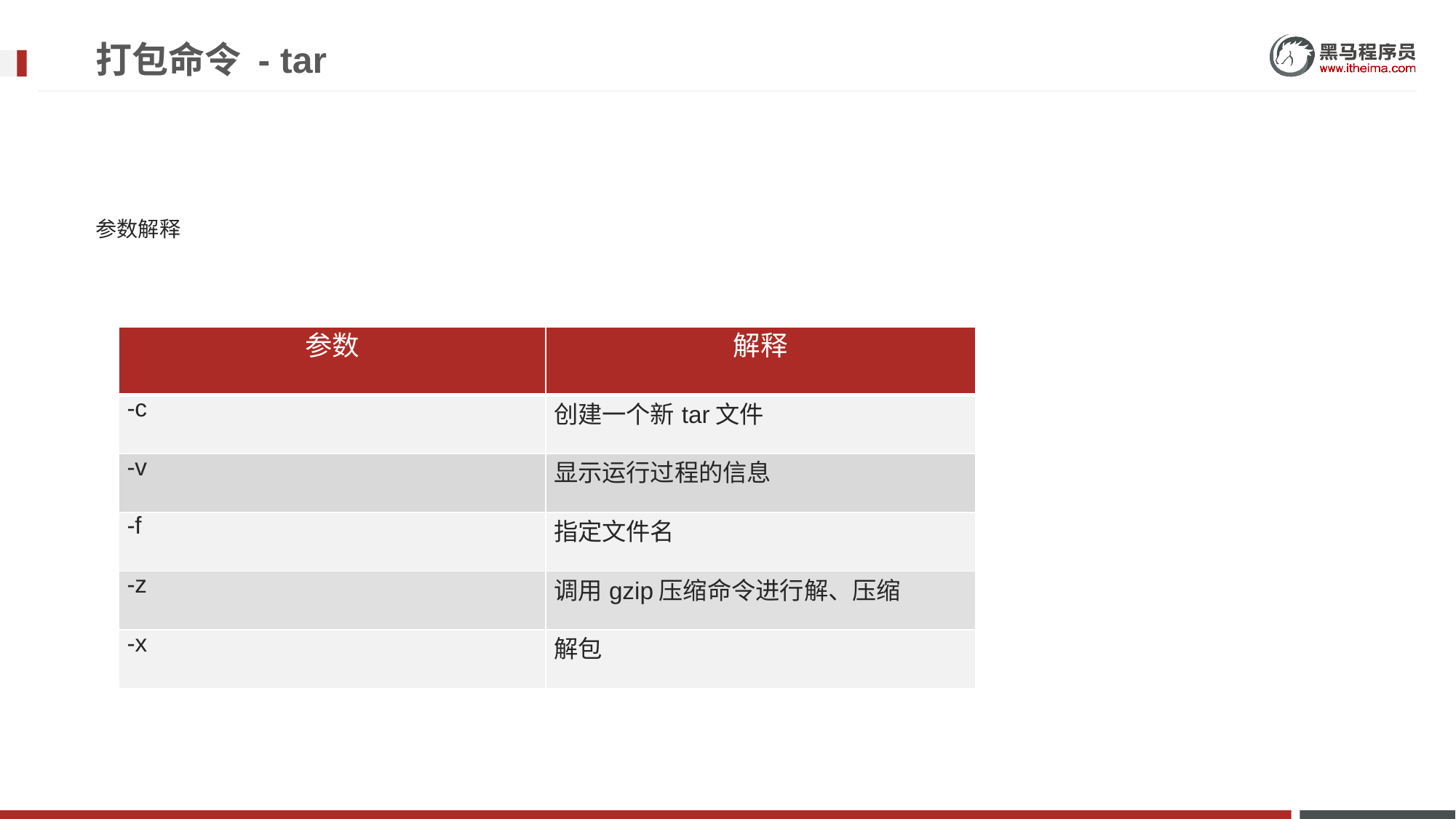

# 打包命令 - tar
参数解释
| 参数 | 解释 |
| --- | --- |
| -c | 创建一个新tar文件 |
| -v | 显示运行过程的信息 |
| -f | 指定文件名 |
| -z | 调用gzip压缩命令进行解、压缩 |
| -x | 解包 |